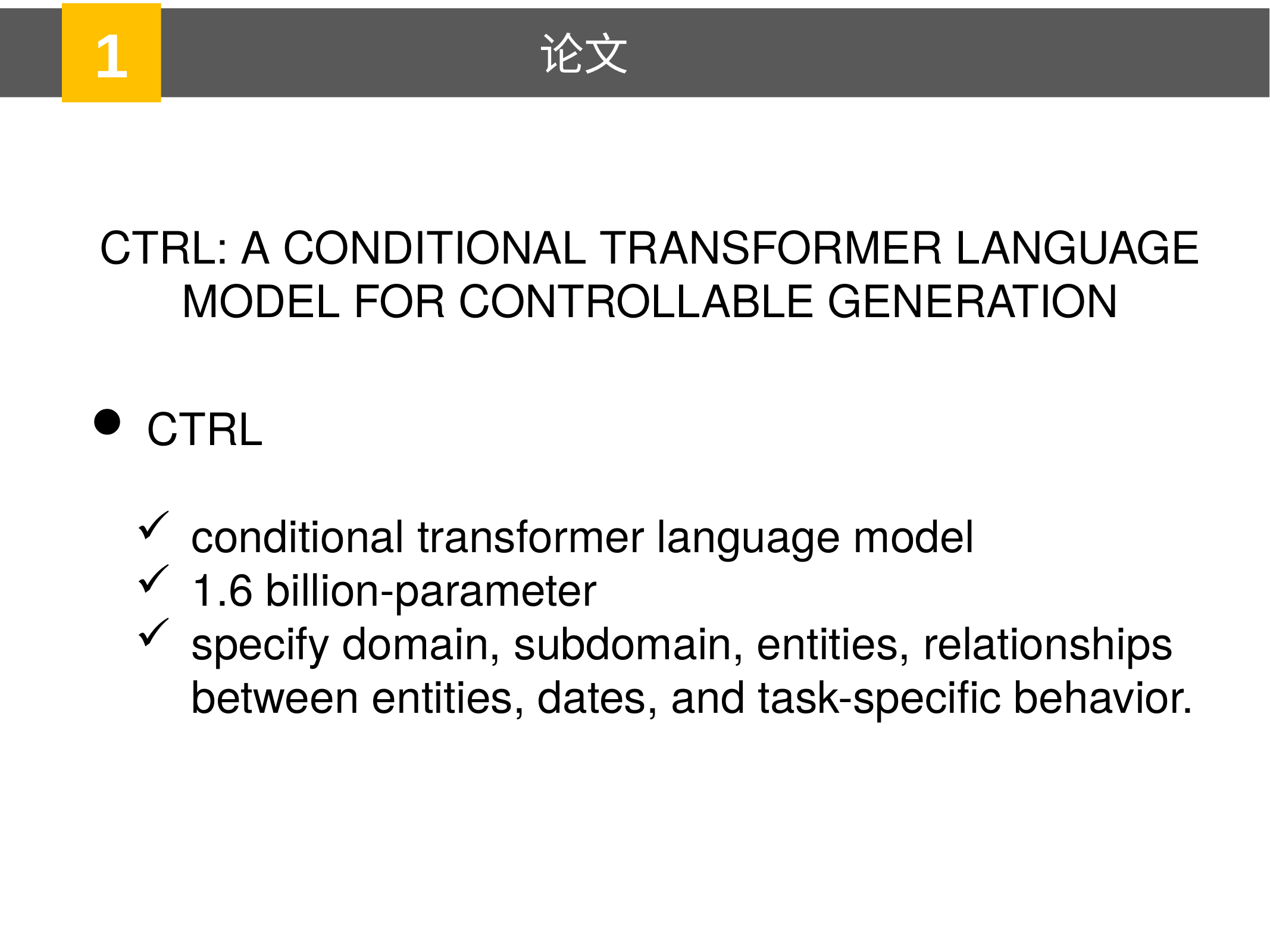

1

论文
CTRL: A CONDITIONAL TRANSFORMER LANGUAGE
MODEL FOR CONTROLLABLE GENERATION
CTRL

conditional transformer language model
1.6 billion-parameter
specify domain, subdomain, entities, relationships between entities, dates, and task-specific behavior.